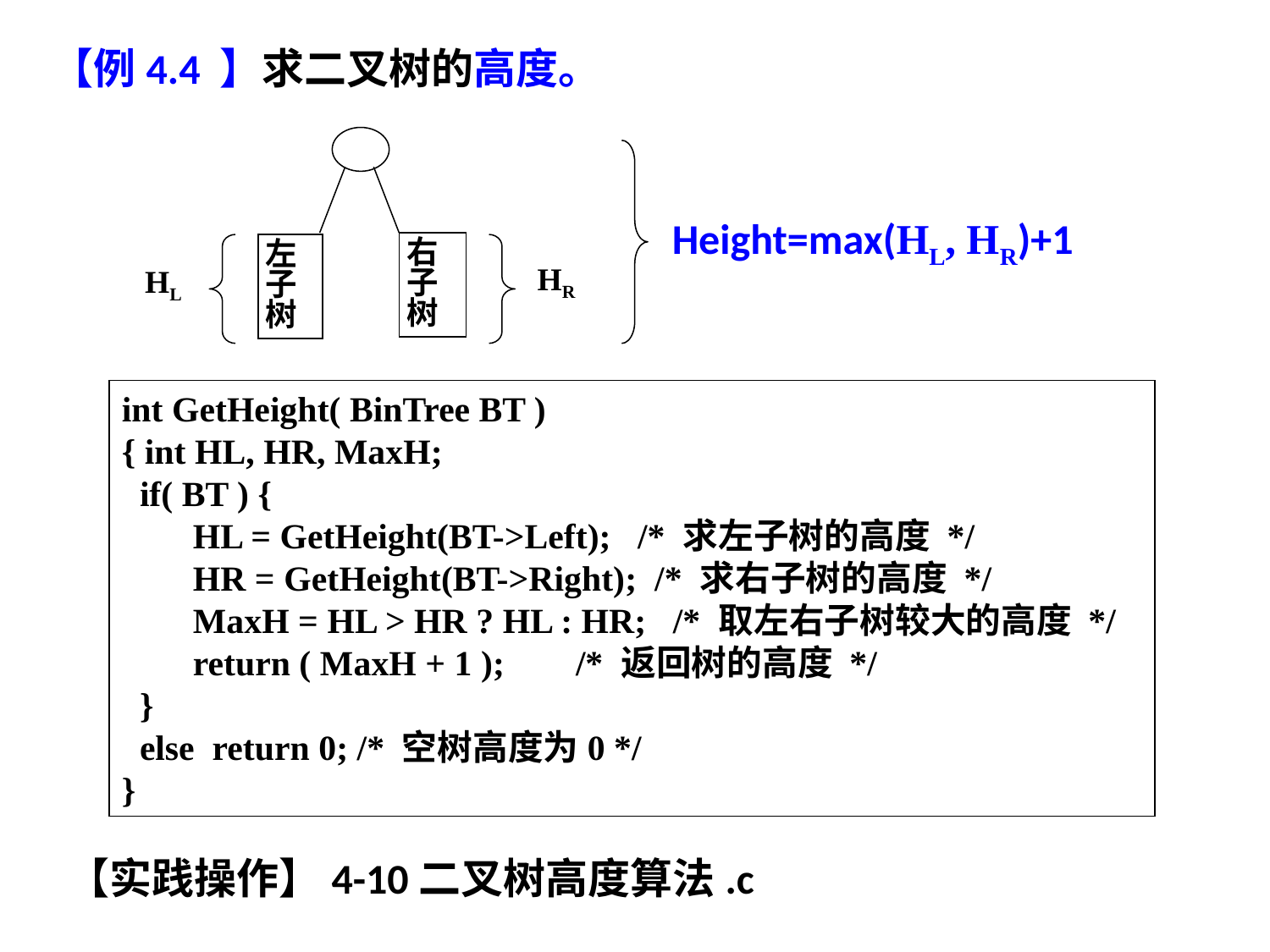

【例4.4 】求二叉树的高度。

右子树

左子树

HR
HL
Height=max(HL, HR)+1
int GetHeight( BinTree BT )
{ int HL, HR, MaxH;
  if( BT ) {
        HL = GetHeight(BT->Left);   /* 求左子树的高度 */
        HR = GetHeight(BT->Right);  /* 求右子树的高度 */
        MaxH = HL > HR ? HL : HR;   /* 取左右子树较大的高度 */
        return ( MaxH + 1 );        /* 返回树的高度 */
  }
  else  return 0; /* 空树高度为0 */
}
【实践操作】4-10二叉树高度算法.c